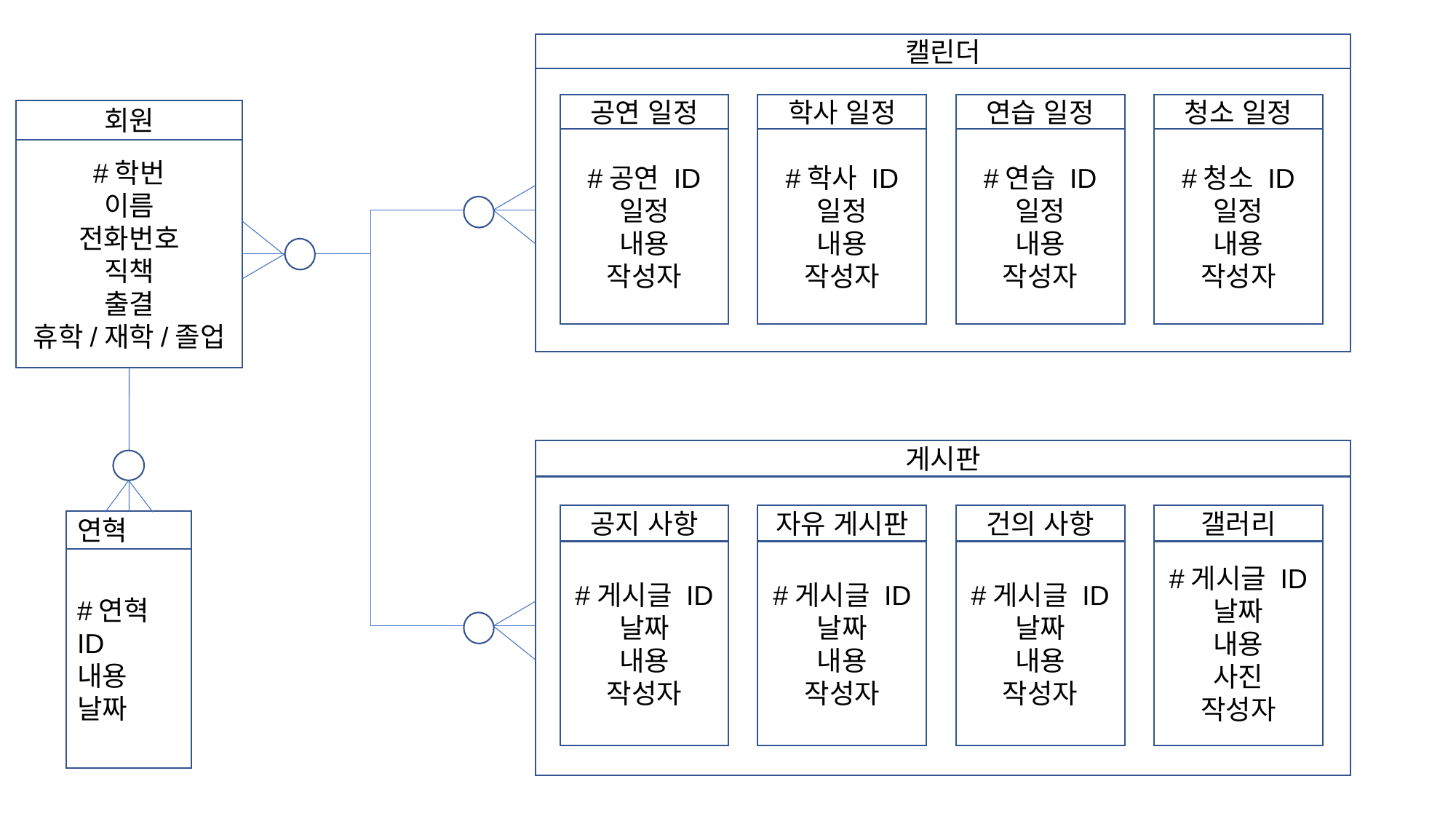

캘린더

청소 일정
연습 일정
공연 일정
학사 일정
회원
#학번
이름
전화번호
직책
출결
휴학/재학/졸업
#공연 ID
일정
내용
작성자
#학사 ID
일정
내용
작성자
#연습 ID
일정
내용
작성자
#청소 ID
일정
내용
작성자

게시판

공지 사항
자유 게시판
건의 사항
갤러리
연혁
#연혁ID
내용
날짜
#게시글 ID
날짜
내용
작성자
#게시글 ID
날짜
내용
작성자
#게시글 ID
날짜
내용
작성자
#게시글 ID
날짜
내용
사진
작성자